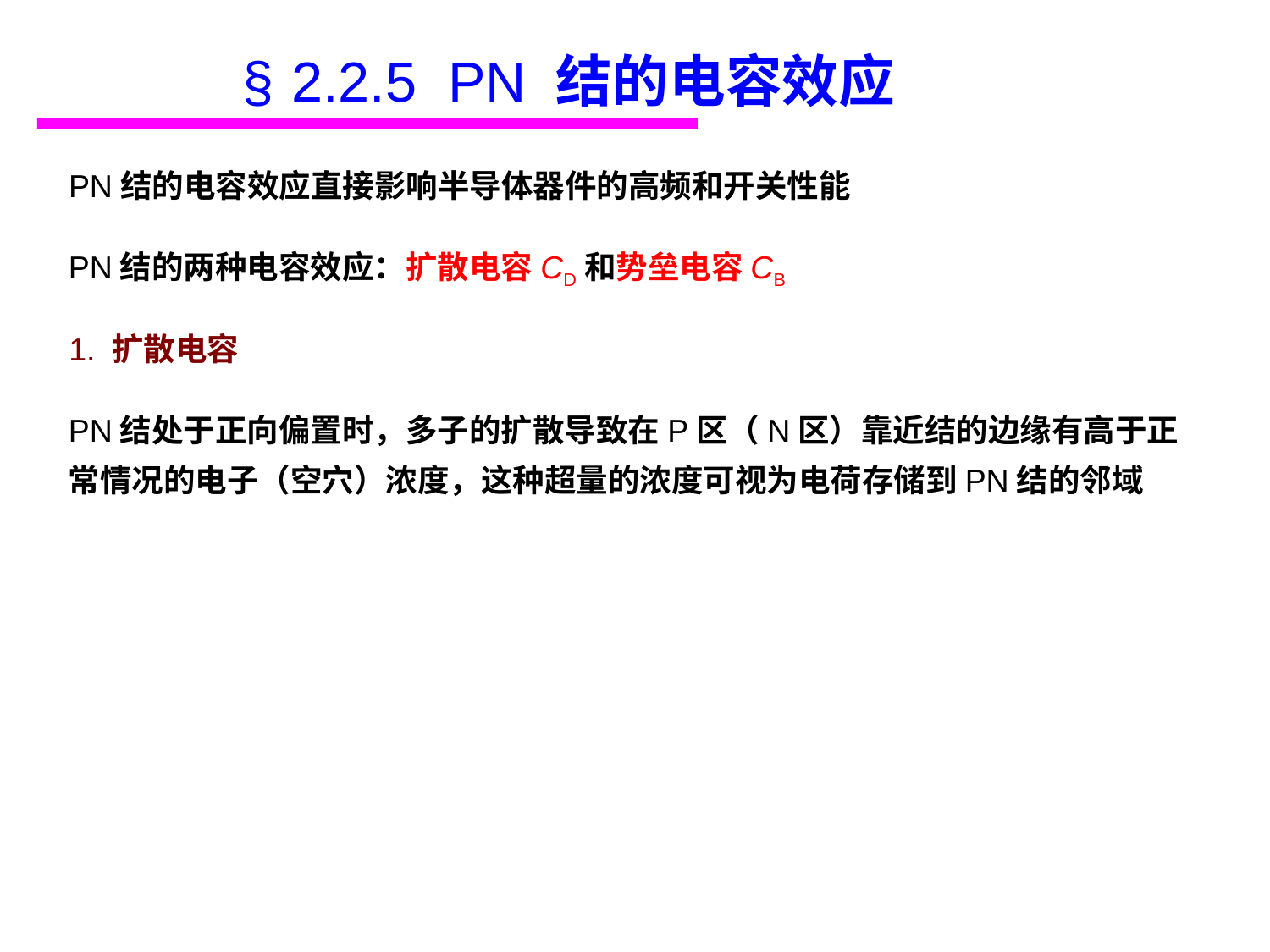

§ 2.2.5  PN 结的电容效应

PN结的电容效应直接影响半导体器件的高频和开关性能
PN结的两种电容效应：扩散电容CD和势垒电容CB
1. 扩散电容
PN结处于正向偏置时，多子的扩散导致在P区（N区）靠近结的边缘有高于正常情况的电子（空穴）浓度，这种超量的浓度可视为电荷存储到PN结的邻域